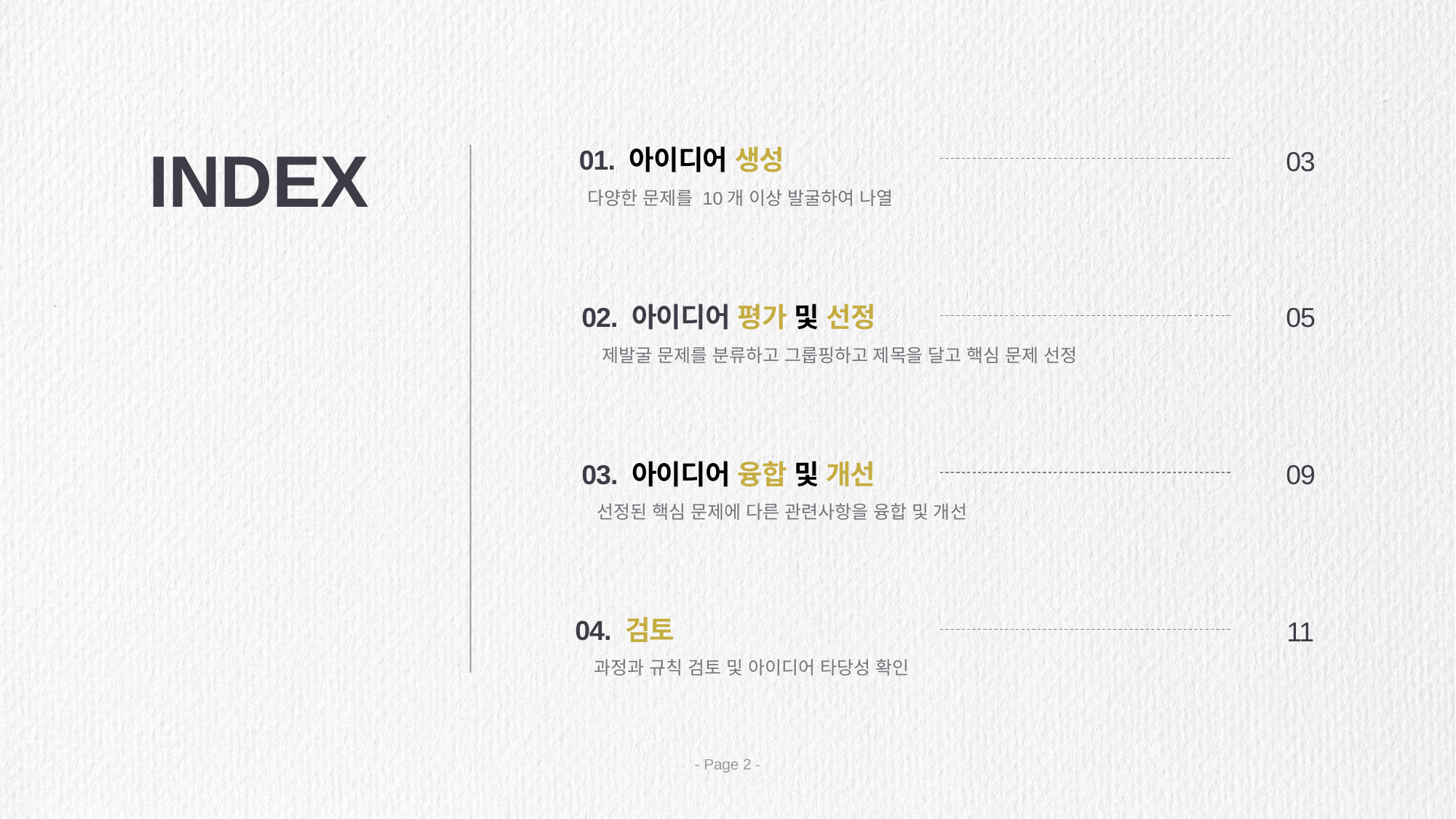

INDEX
01. 아이디어 생성
03
다양한 문제를 10개 이상 발굴하여 나열
02. 아이디어 평가 및 선정
05
제발굴 문제를 분류하고 그룹핑하고 제목을 달고 핵심 문제 선정
09
03. 아이디어 융합 및 개선
선정된 핵심 문제에 다른 관련사항을 융합 및 개선
04. 검토
11
과정과 규칙 검토 및 아이디어 타당성 확인